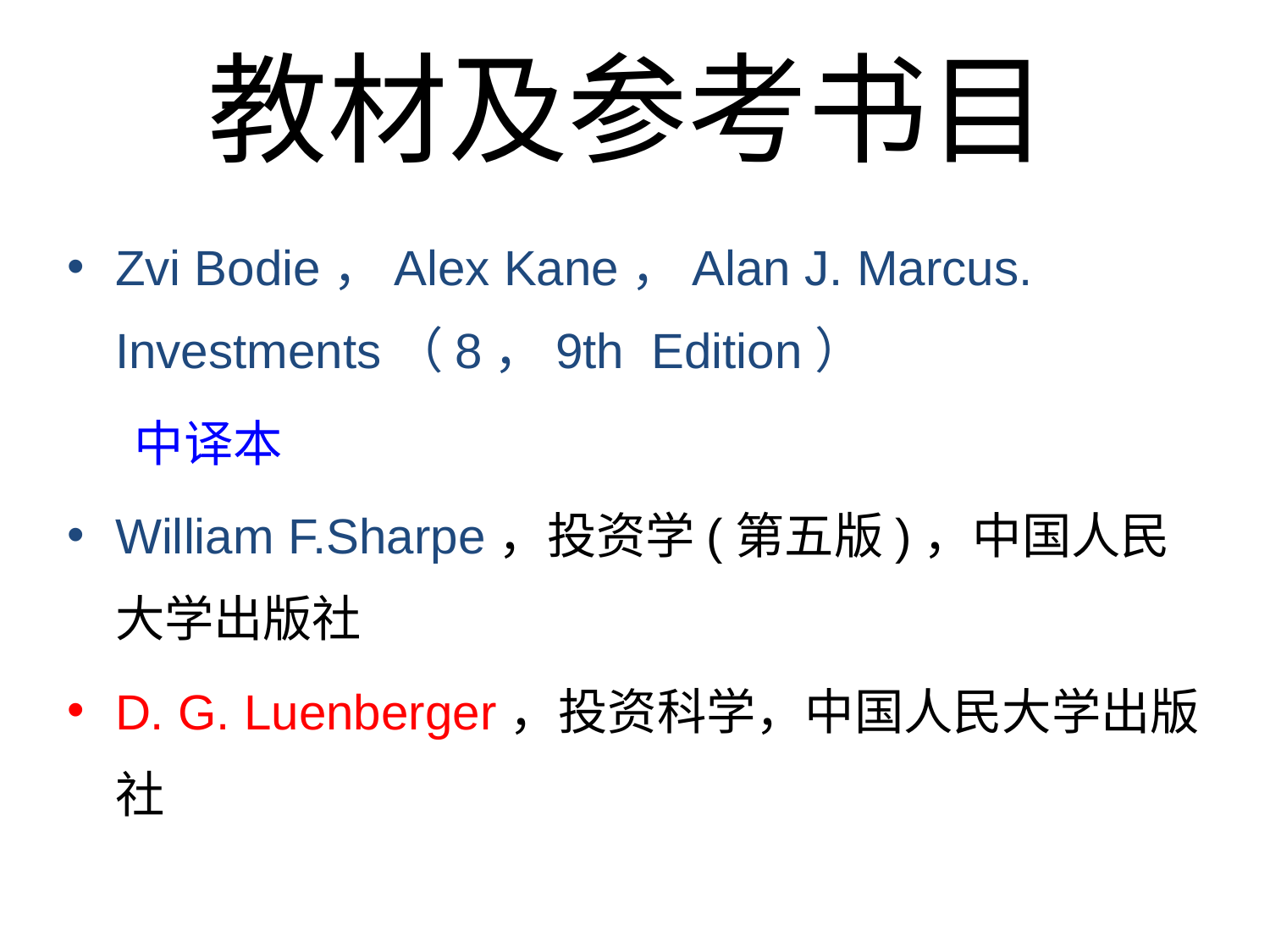

# 教材及参考书目
Zvi Bodie，Alex Kane，Alan J. Marcus.    Investments（8，9th  Edition）
     中译本
William F.Sharpe，投资学(第五版)，中国人民大学出版社
D. G. Luenberger，投资科学，中国人民大学出版社

27